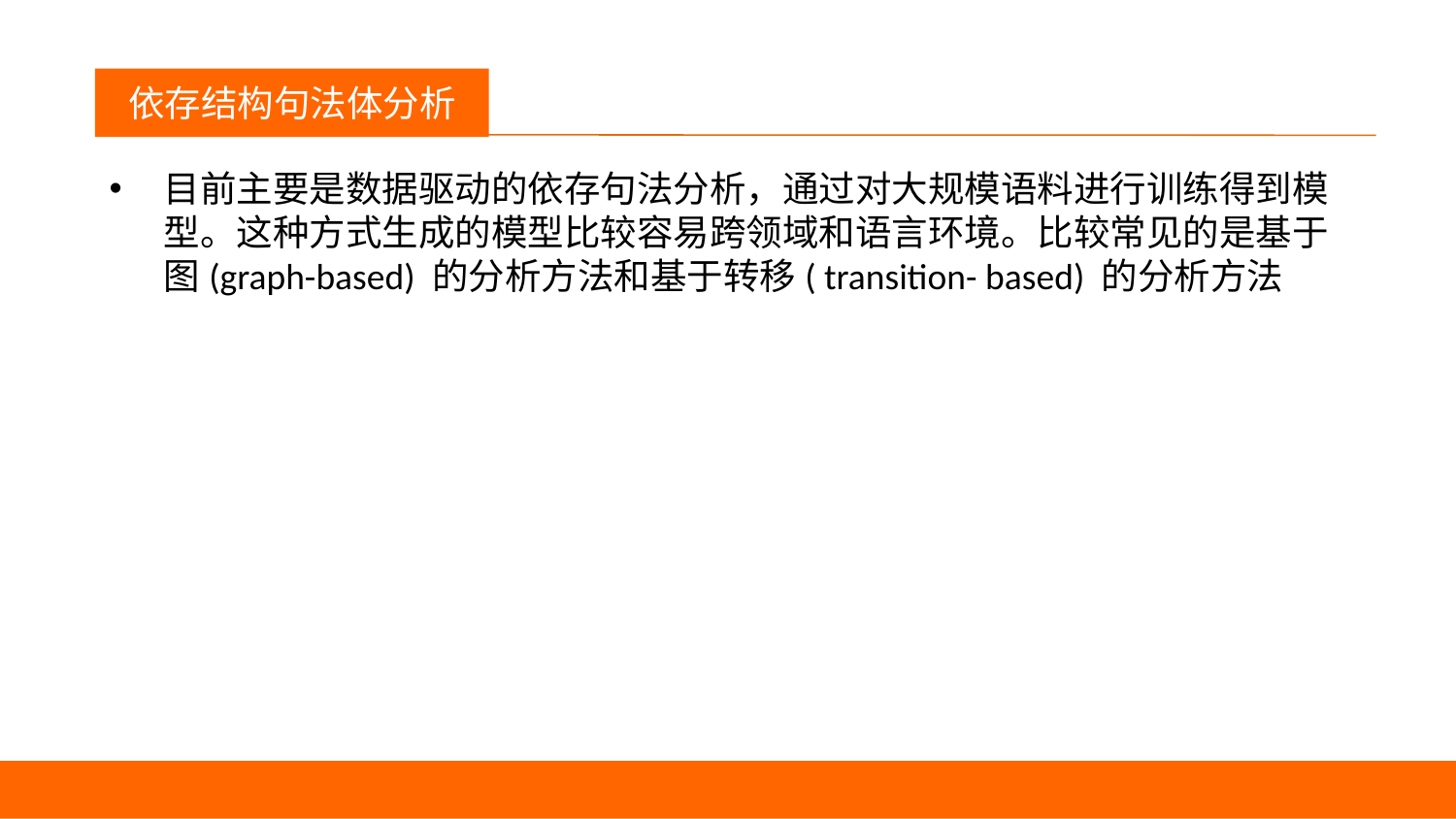

议程
依存结构句法体分析

目前主要是数据驱动的依存句法分析，通过对大规模语料进行训练得到模型。这种方式生成的模型比较容易跨领域和语言环境。比较常见的是基于图(graph-based) 的分析方法和基于转移( transition- based) 的分析方法